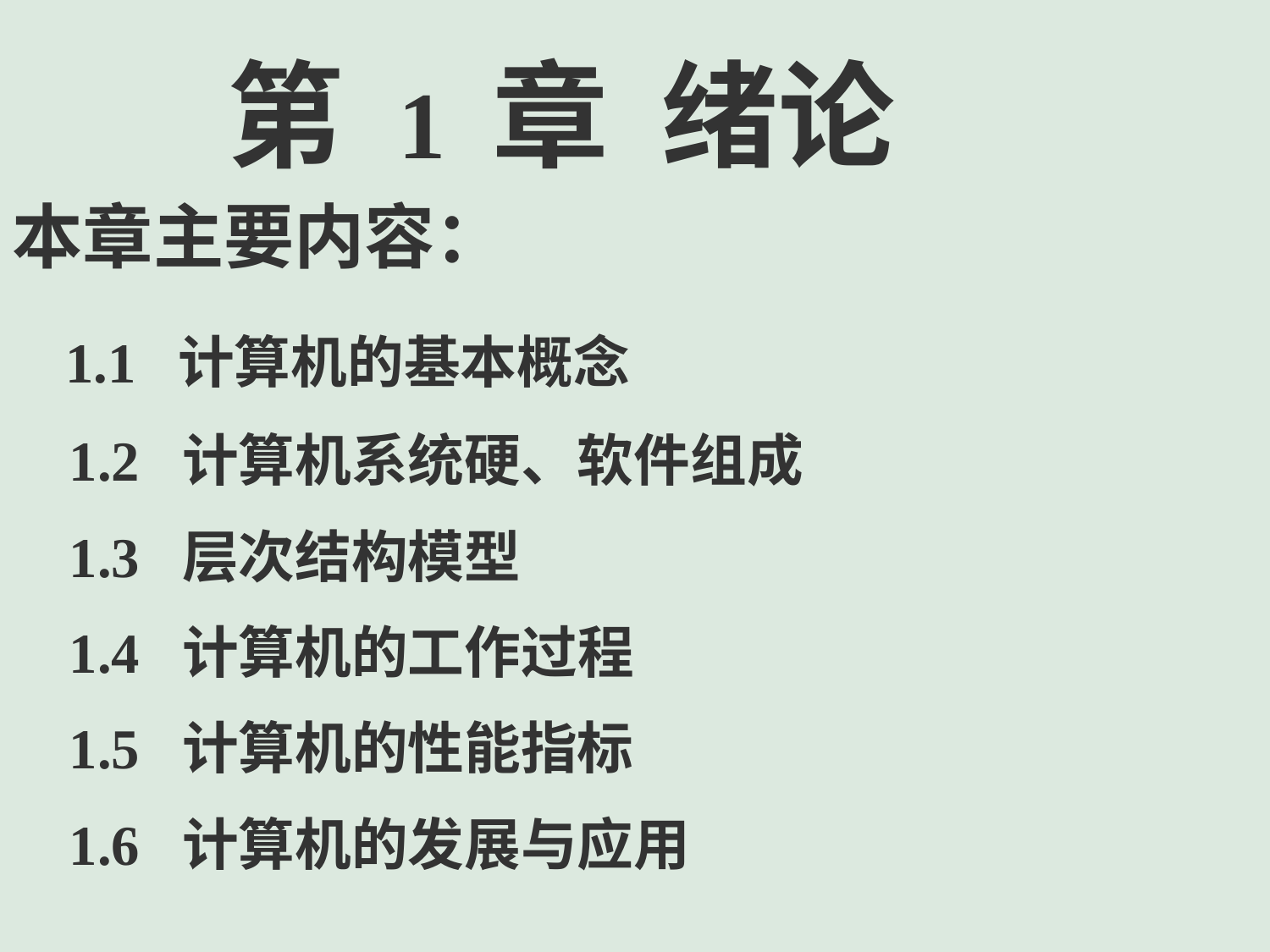

第 1 章  绪论
本章主要内容：
   1.1  计算机的基本概念
    1.2  计算机系统硬、软件组成
    1.3  层次结构模型
    1.4  计算机的工作过程
    1.5  计算机的性能指标
    1.6  计算机的发展与应用
1